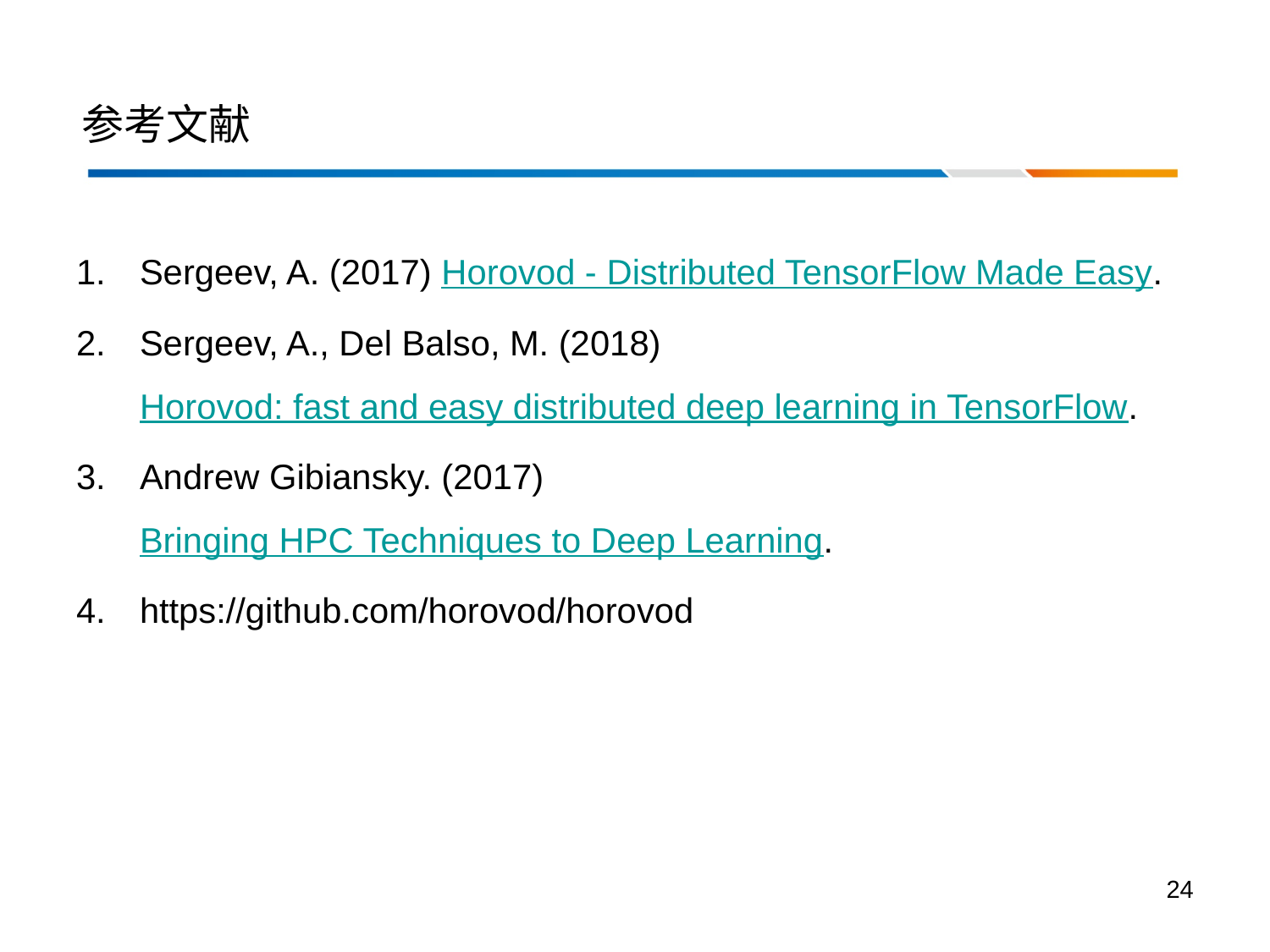

# 参考文献
Sergeev, A. (2017) Horovod - Distributed TensorFlow Made Easy.
Sergeev, A., Del Balso, M. (2018) Horovod: fast and easy distributed deep learning in TensorFlow.
Andrew Gibiansky. (2017) Bringing HPC Techniques to Deep Learning.
https://github.com/horovod/horovod
24